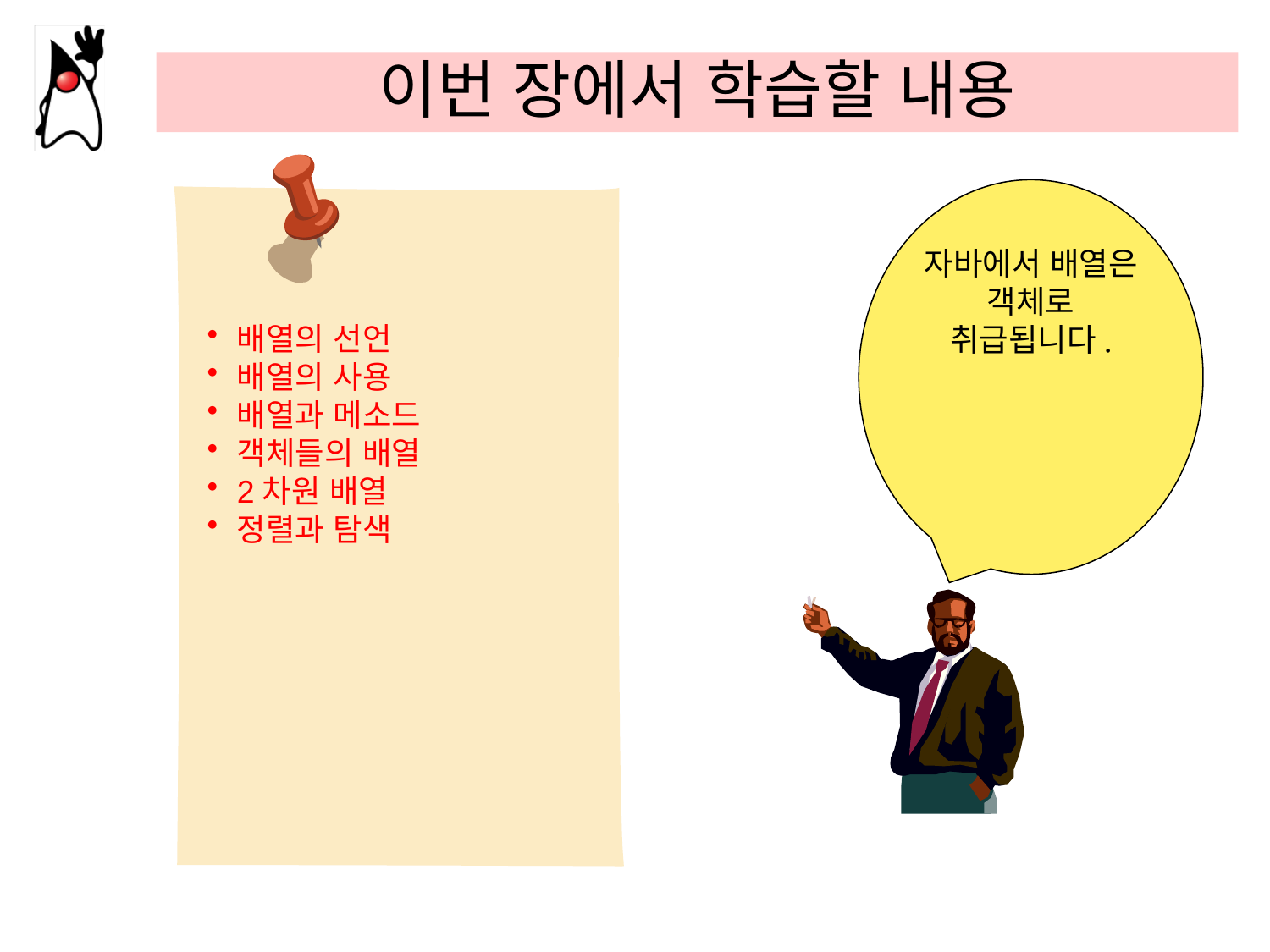

# 이번 장에서 학습할 내용

자바에서 배열은 객체로 취급됩니다.

배열의 선언
배열의 사용
배열과 메소드
객체들의 배열
2차원 배열
정렬과 탐색